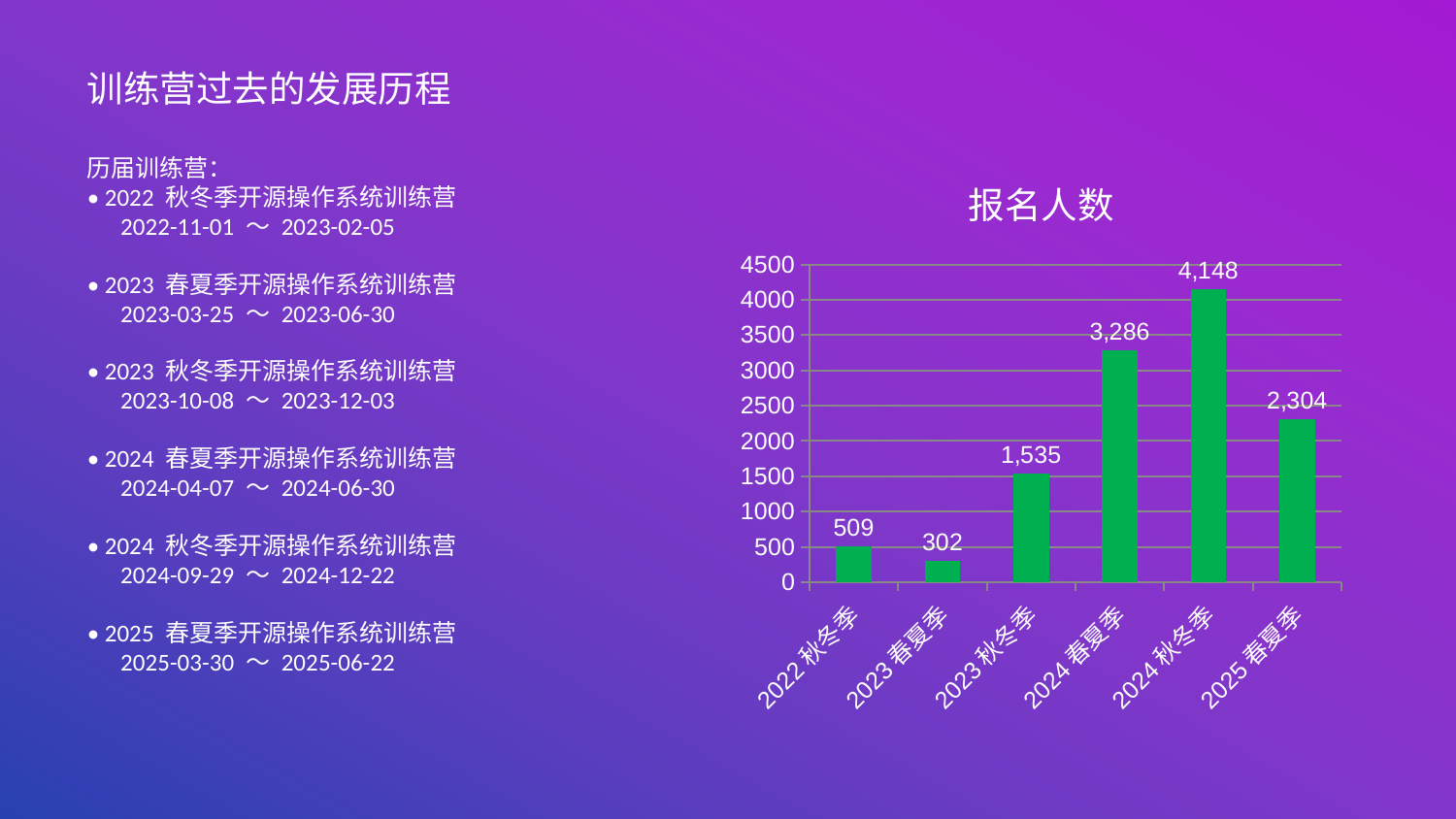

训练营过去的发展历程
历届训练营：
• 2022 秋冬季开源操作系统训练营
      2022-11-01 ～ 2023-02-05

• 2023 春夏季开源操作系统训练营
      2023-03-25 ～ 2023-06-30

• 2023 秋冬季开源操作系统训练营
      2023-10-08 ～ 2023-12-03

• 2024 春夏季开源操作系统训练营
      2024-04-07 ～ 2024-06-30

• 2024 秋冬季开源操作系统训练营
      2024-09-29 ～ 2024-12-22

• 2025 春夏季开源操作系统训练营
      2025-03-30 ～ 2025-06-22

### Chart: 报名人数

| Category |  |
|---|---|
| 2022秋冬季 | 509.0 |
| 2023春夏季 | 302.0 |
| 2023秋冬季 | 1535.0 |
| 2024春夏季 | 3286.0 |
| 2024秋冬季 | 4148.0 |
| 2025春夏季 | 2304.0 |